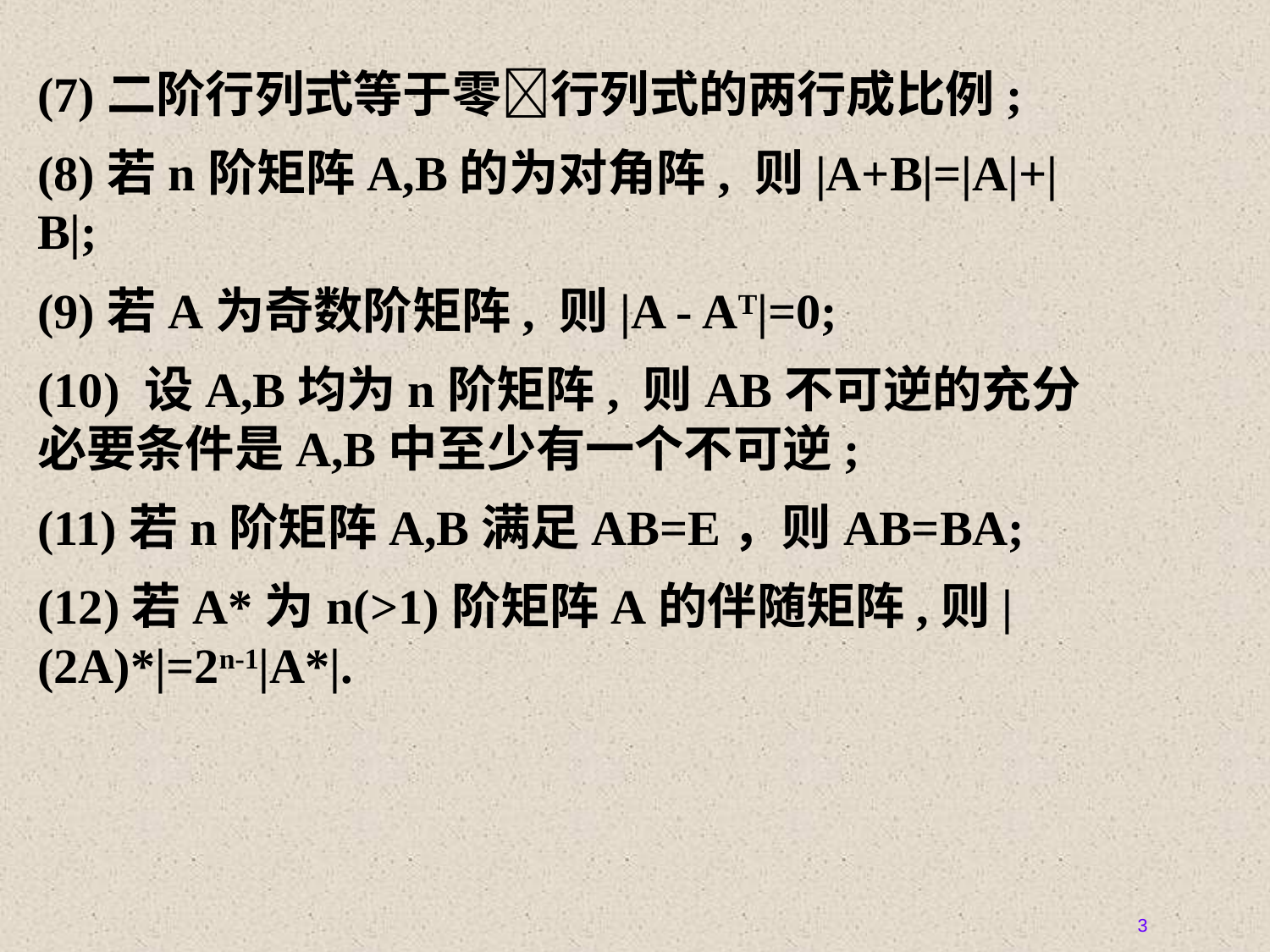

(7)二阶行列式等于零⇔行列式的两行成比例;
(8)若n阶矩阵A,B的为对角阵, 则|A+B|=|A|+|B|;
(9)若A为奇数阶矩阵, 则|A - AT|=0;
(10) 设A,B均为n阶矩阵, 则AB不可逆的充分必要条件是A,B中至少有一个不可逆;
(11)若n阶矩阵A,B满足AB=E，则AB=BA;
(12)若A*为n(>1)阶矩阵A的伴随矩阵,则|(2A)*|=2n-1|A*|.